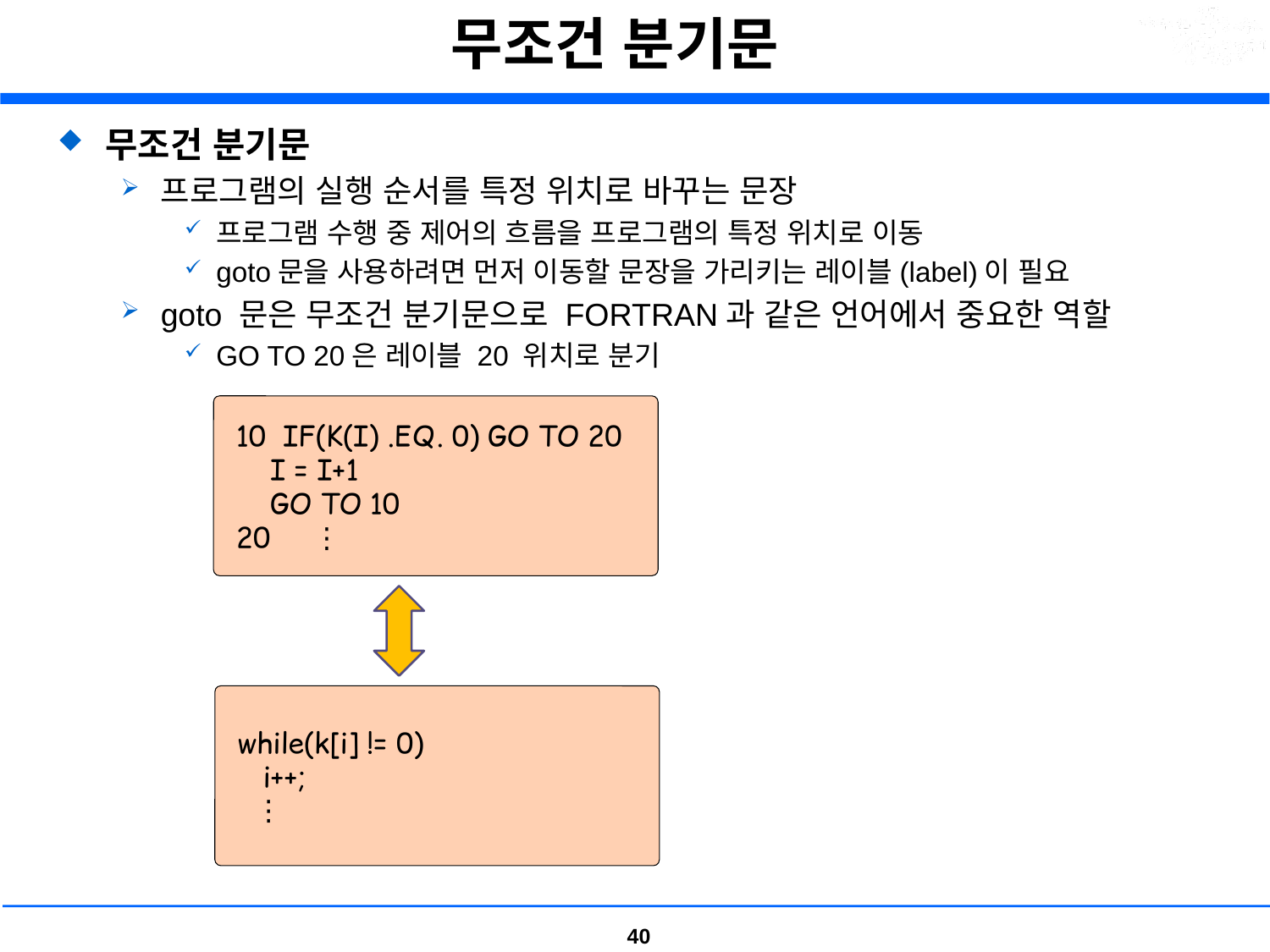

# 무조건 분기문
무조건 분기문
프로그램의 실행 순서를 특정 위치로 바꾸는 문장
프로그램 수행 중 제어의 흐름을 프로그램의 특정 위치로 이동
goto문을 사용하려면 먼저 이동할 문장을 가리키는 레이블(label)이 필요
goto 문은 무조건 분기문으로 FORTRAN과 같은 언어에서 중요한 역할
GO TO 20은 레이블 20 위치로 분기

 10  IF(K(I) .EQ. 0) GO TO 20
     I = I+1
     GO TO 10
 20     ⋮

 while(k[i] != 0)
    i++;
   ⋮